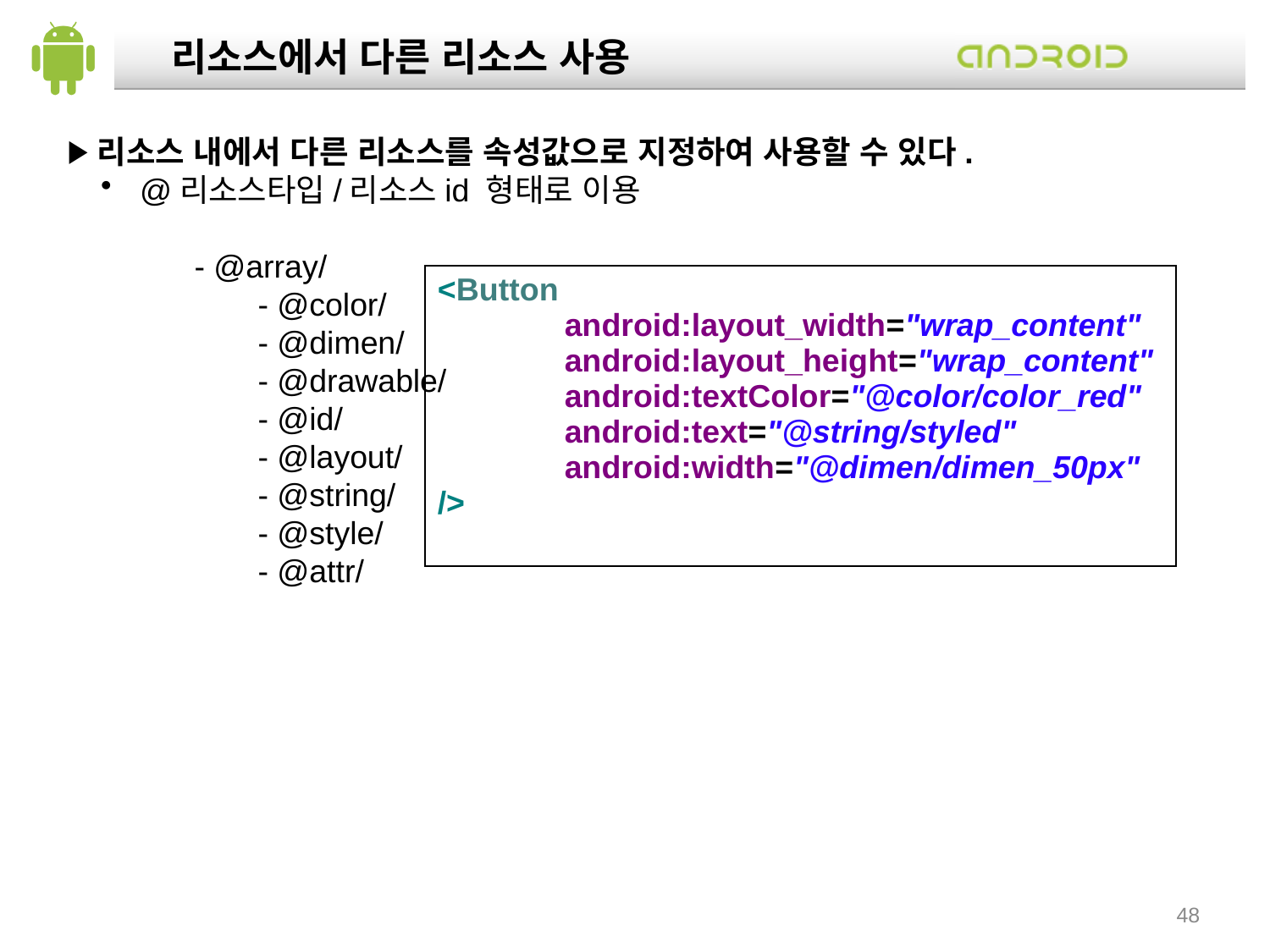

리소스에서 다른 리소스 사용
리소스 내에서 다른 리소스를 속성값으로 지정하여 사용할 수 있다.
 @리소스타입/리소스id 형태로 이용

- @array/
	- @color/
	- @dimen/
	- @drawable/
	- @id/
	- @layout/
	- @string/
	- @style/
	- @attr/
| <Button android:layout\_width="wrap\_content" android:layout\_height="wrap\_content" android:textColor="@color/color\_red" android:text="@string/styled" android:width="@dimen/dimen\_50px" /> |
| --- |
48